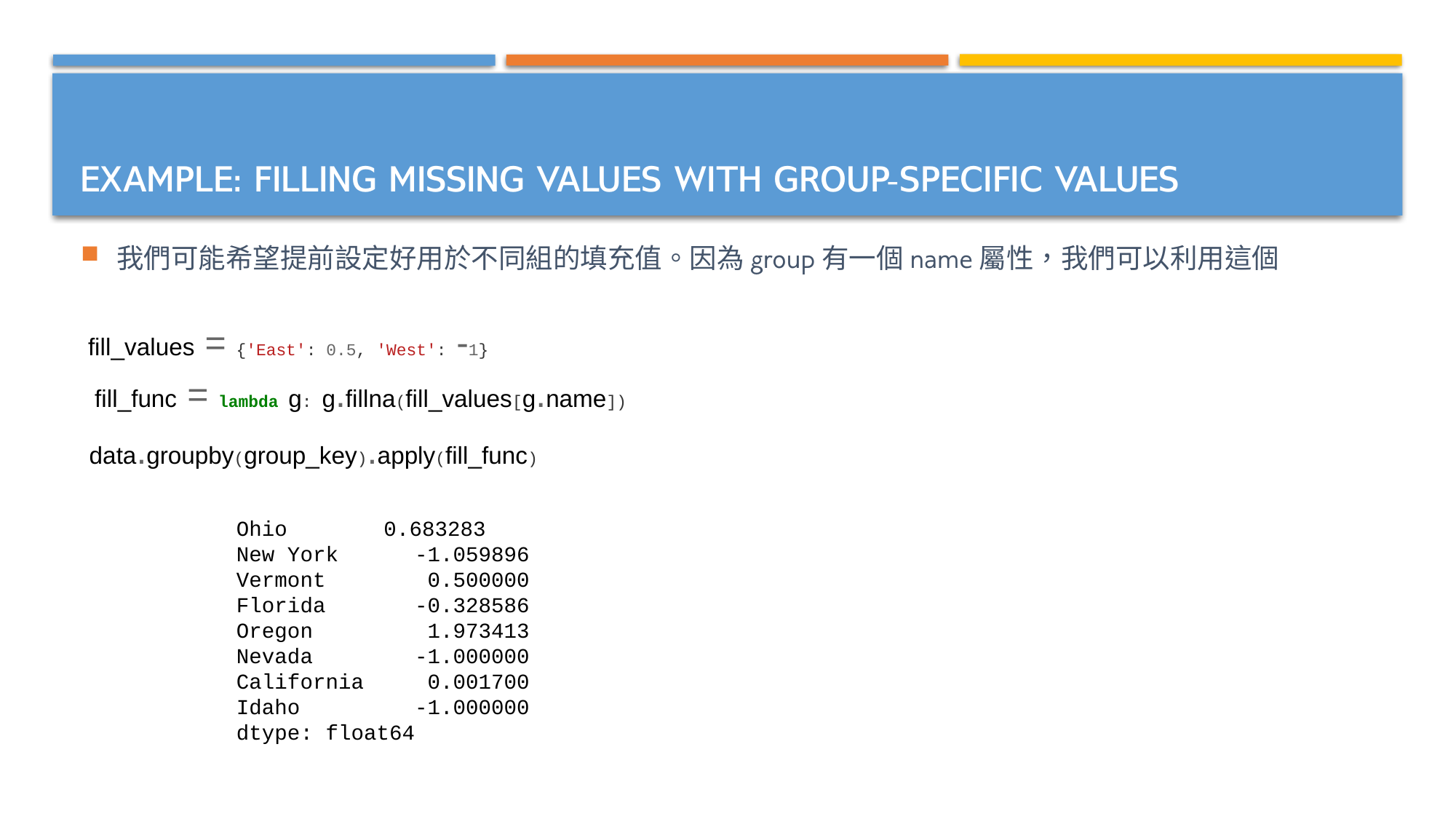

我們可能希望提前設定好用於不同組的填充值。因為group有一個name屬性，我們可以利用這個
# Example: Filling Missing Values with Group-Specific Values
fill_values = {'East': 0.5, 'West': -1}
fill_func = lambda g: g.fillna(fill_values[g.name])
data.groupby(group_key).apply(fill_func)
Ohio 	   0.683283
New York      -1.059896
Vermont        0.500000
Florida       -0.328586
Oregon         1.973413
Nevada        -1.000000
California     0.001700
Idaho         -1.000000
dtype: float64